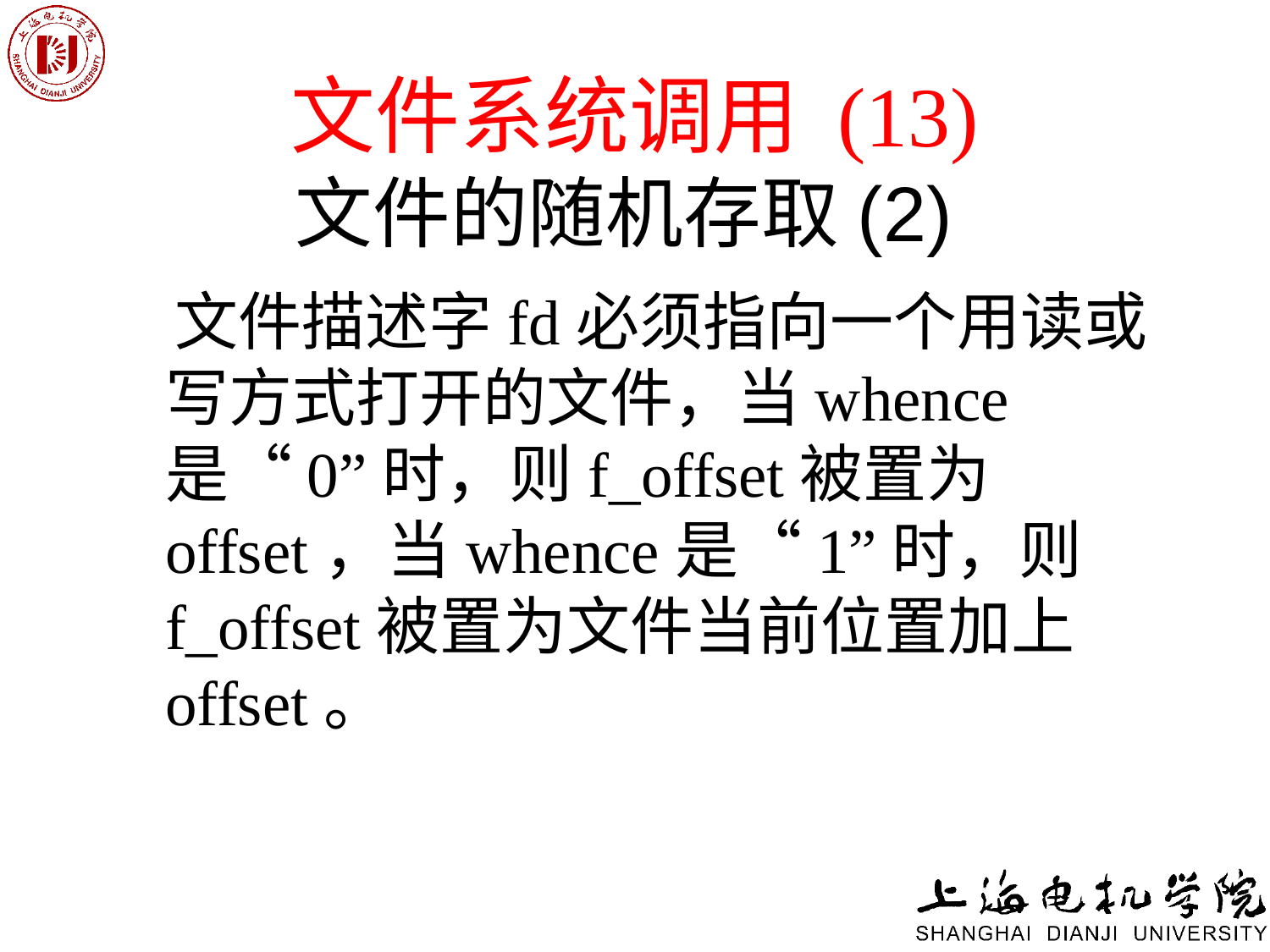

# 文件系统调用 (13) 文件的随机存取(2)
   文件描述字fd必须指向一个用读或写方式打开的文件，当whence是“0”时，则f_offset被置为offset，当whence是“1”时，则f_offset被置为文件当前位置加上offset。